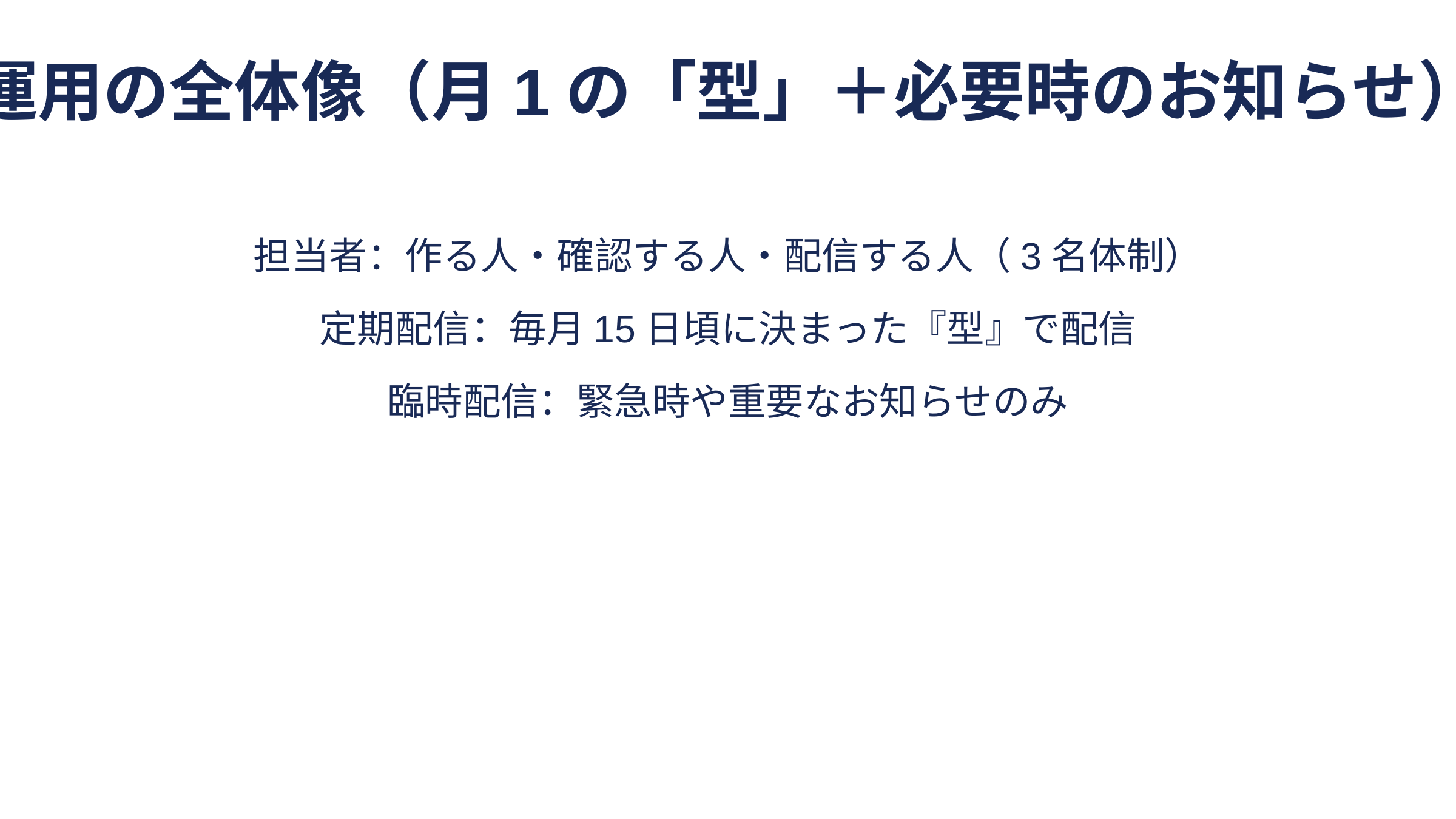

#
運用の全体像（月1の「型」＋必要時のお知らせ）
担当者：作る人・確認する人・配信する人（3名体制）

定期配信：毎月15日頃に決まった『型』で配信

臨時配信：緊急時や重要なお知らせのみ